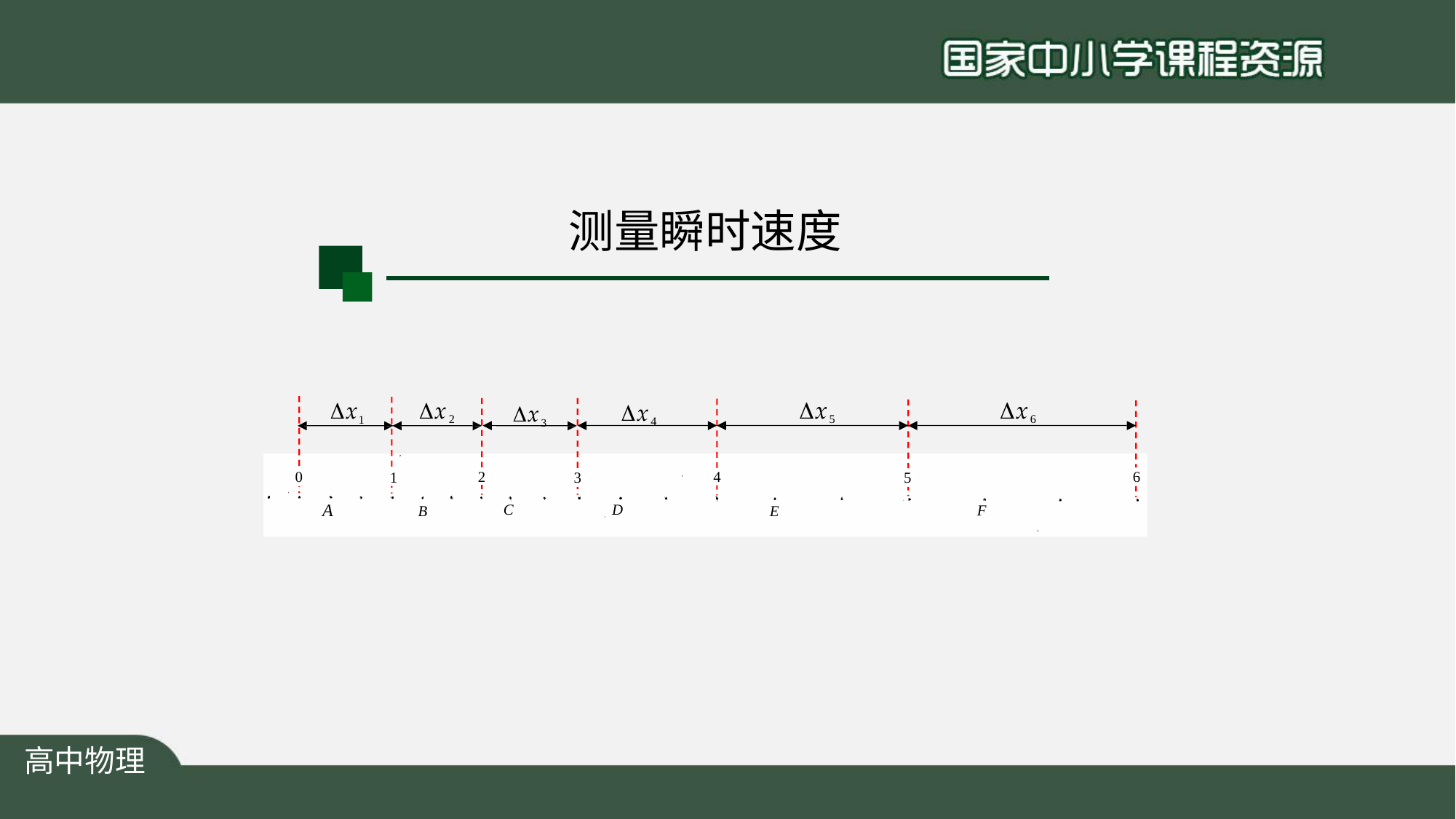

# 测量瞬时速度

Δx5
Δx6
Δx2
Δx1
Δx4

Δx3

6
2
4
0
3
5
1

A
C
D
F
B
E
高中物理